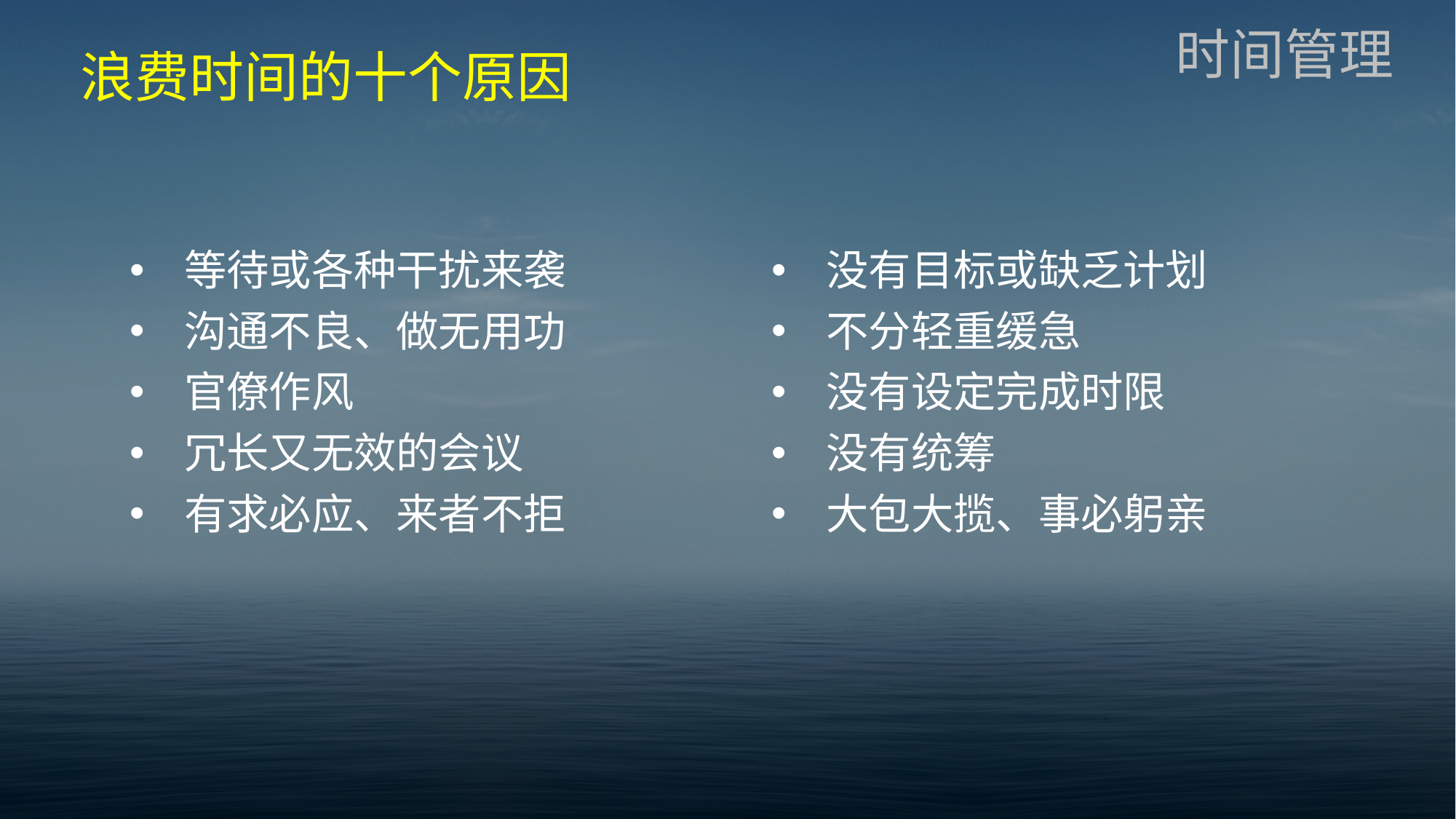

时间管理
浪费时间的十个原因
等待或各种干扰来袭
沟通不良、做无用功
官僚作风
冗长又无效的会议
有求必应、来者不拒
没有目标或缺乏计划
不分轻重缓急
没有设定完成时限
没有统筹
大包大揽、事必躬亲